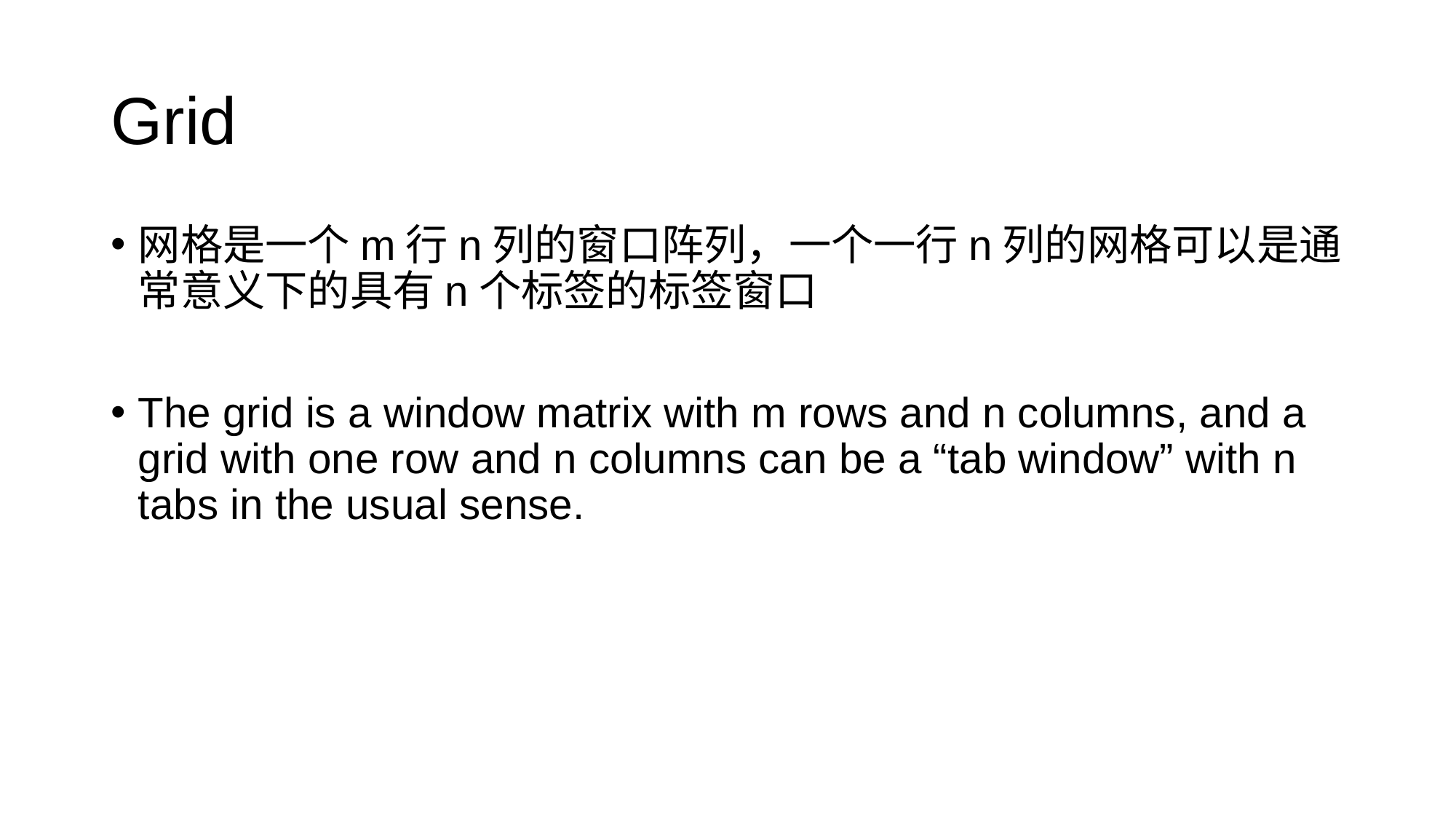

# Grid
网格是一个m行n列的窗口阵列，一个一行n列的网格可以是通常意义下的具有n个标签的标签窗口

The grid is a window matrix with m rows and n columns, and a grid with one row and n columns can be a “tab window” with n tabs in the usual sense.